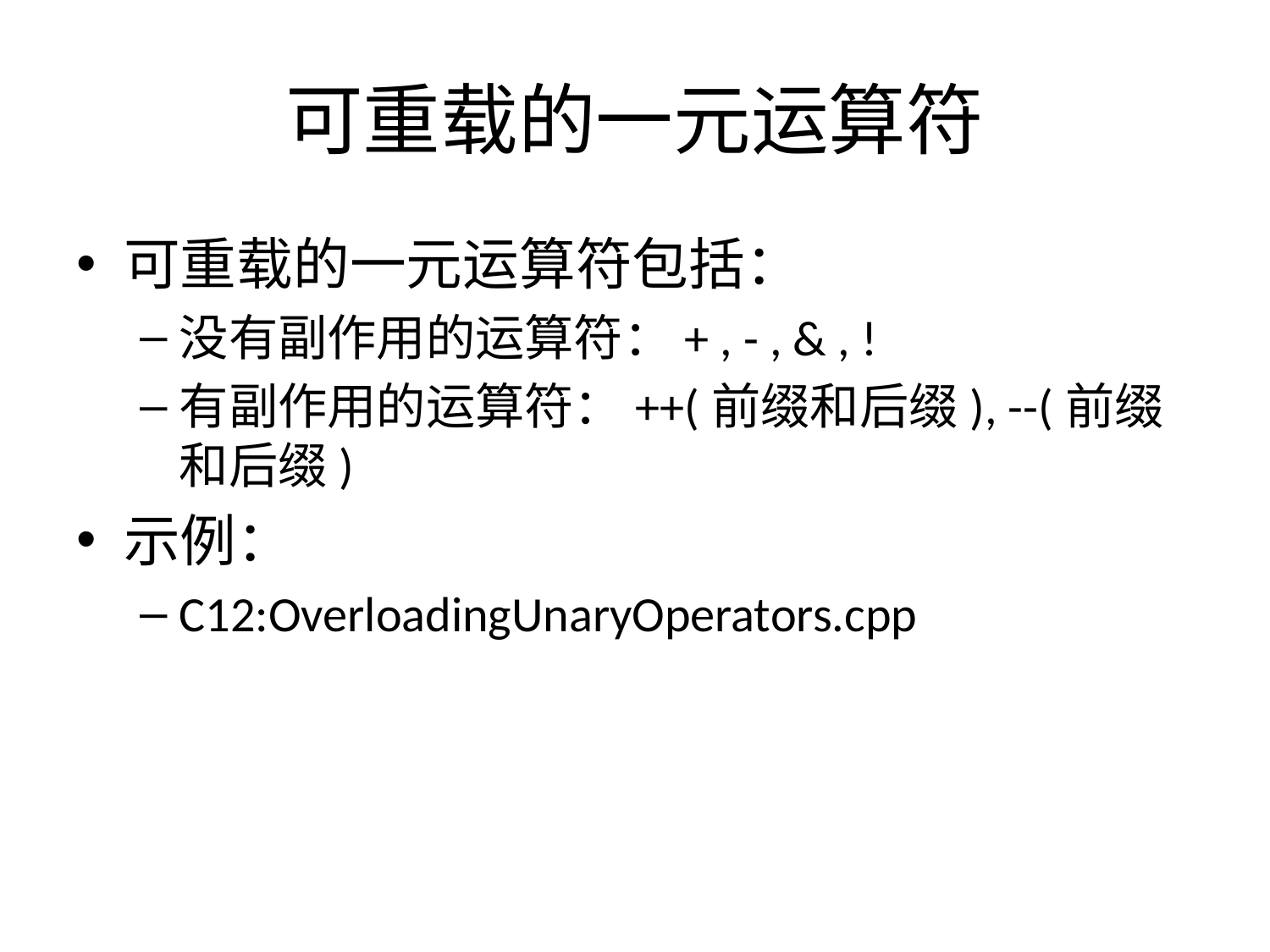

# 可重载的一元运算符
可重载的一元运算符包括：
没有副作用的运算符：+ , - , & , !
有副作用的运算符：++(前缀和后缀), --(前缀和后缀)
示例：
C12:OverloadingUnaryOperators.cpp